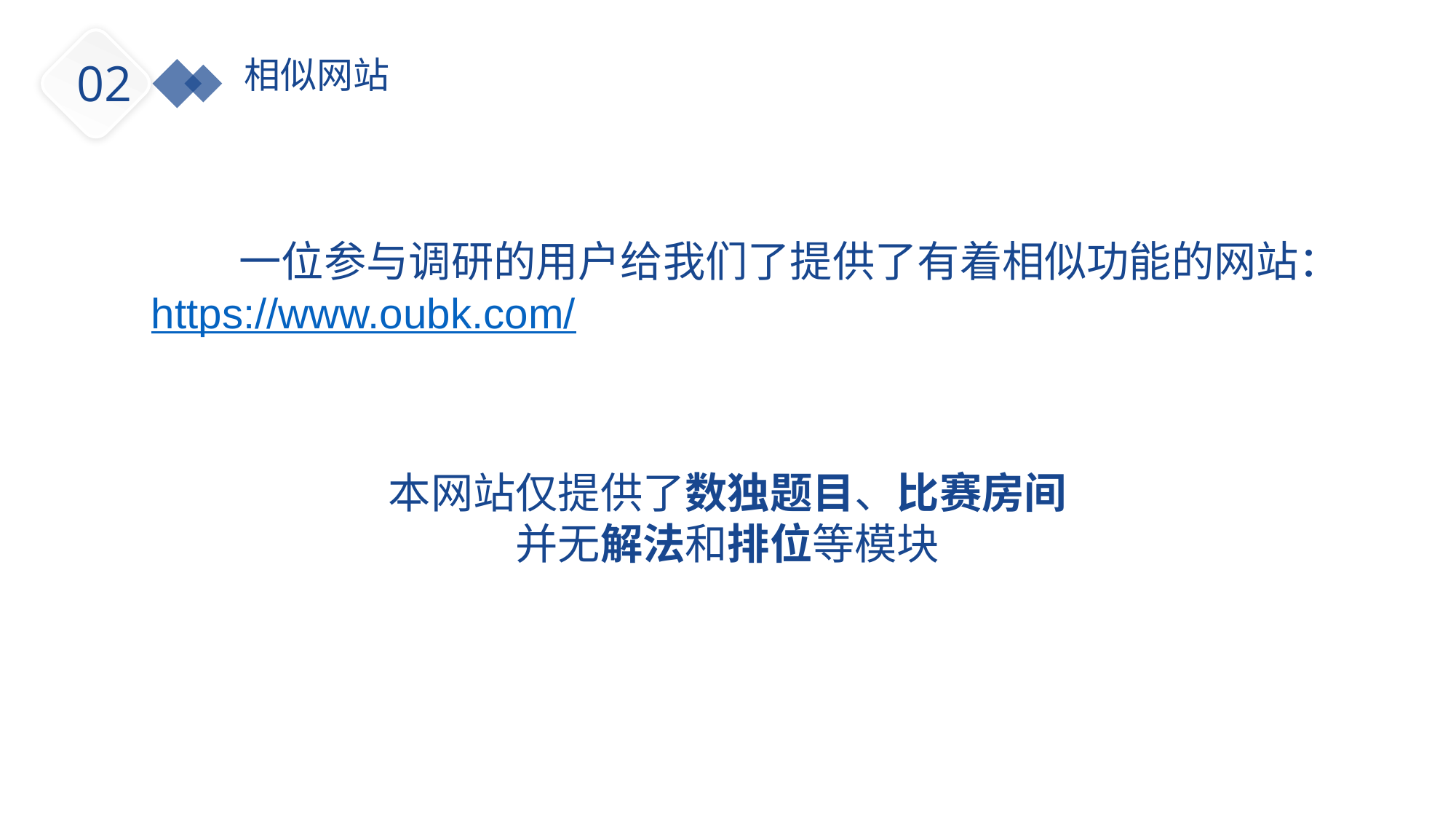

相似网站

02

       一位参与调研的用户给我们了提供了有着相似功能的网站：https://www.oubk.com/
本网站仅提供了数独题目、比赛房间
并无解法和排位等模块